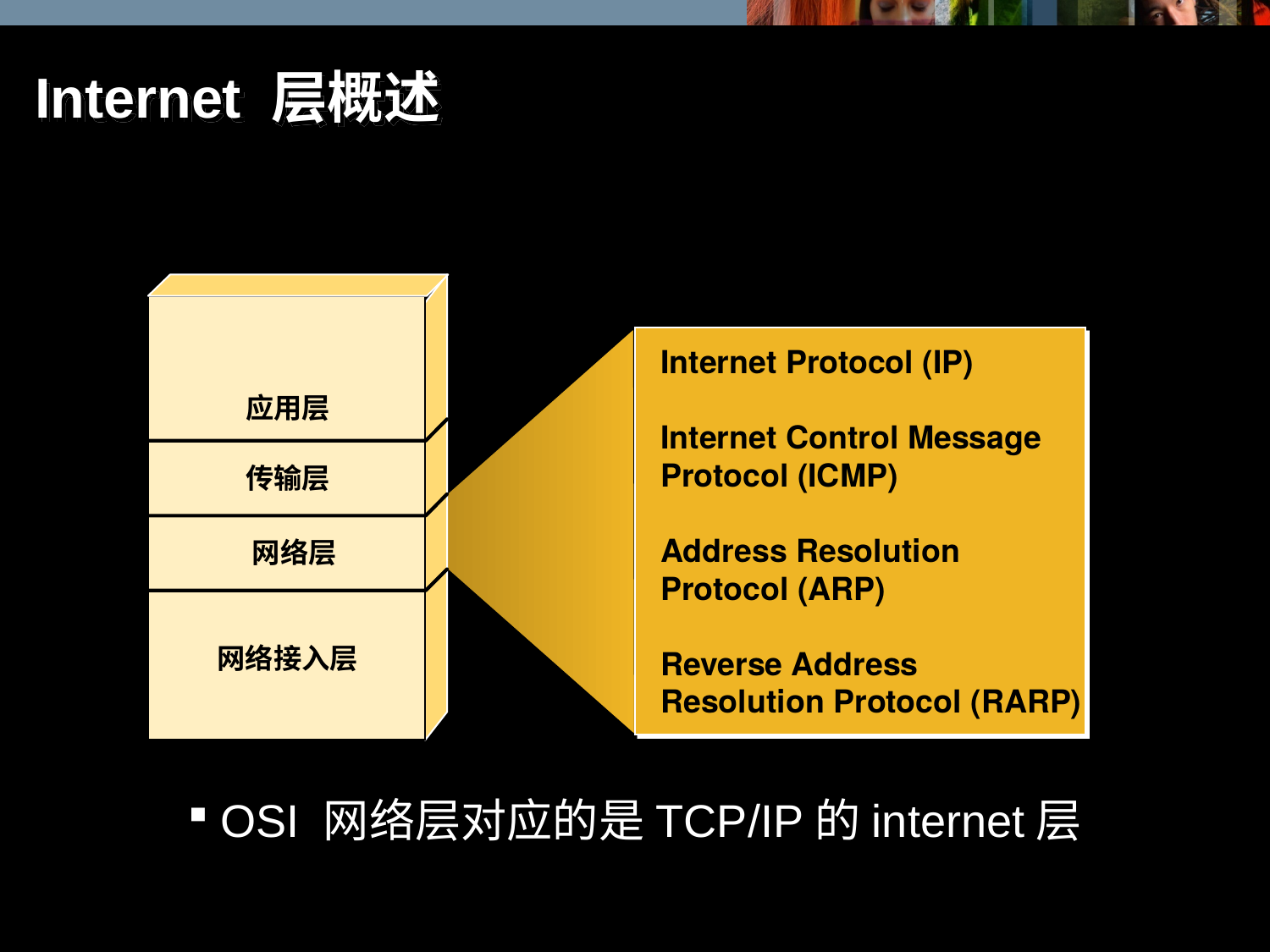

# Internet 层概述

Internet Protocol (IP)

Internet Control Message
Protocol (ICMP)

Address Resolution
Protocol (ARP)

Reverse Address
Resolution Protocol (RARP)
应用层

传输层

 网络层

网络接入层
OSI 网络层对应的是TCP/IP的internet层